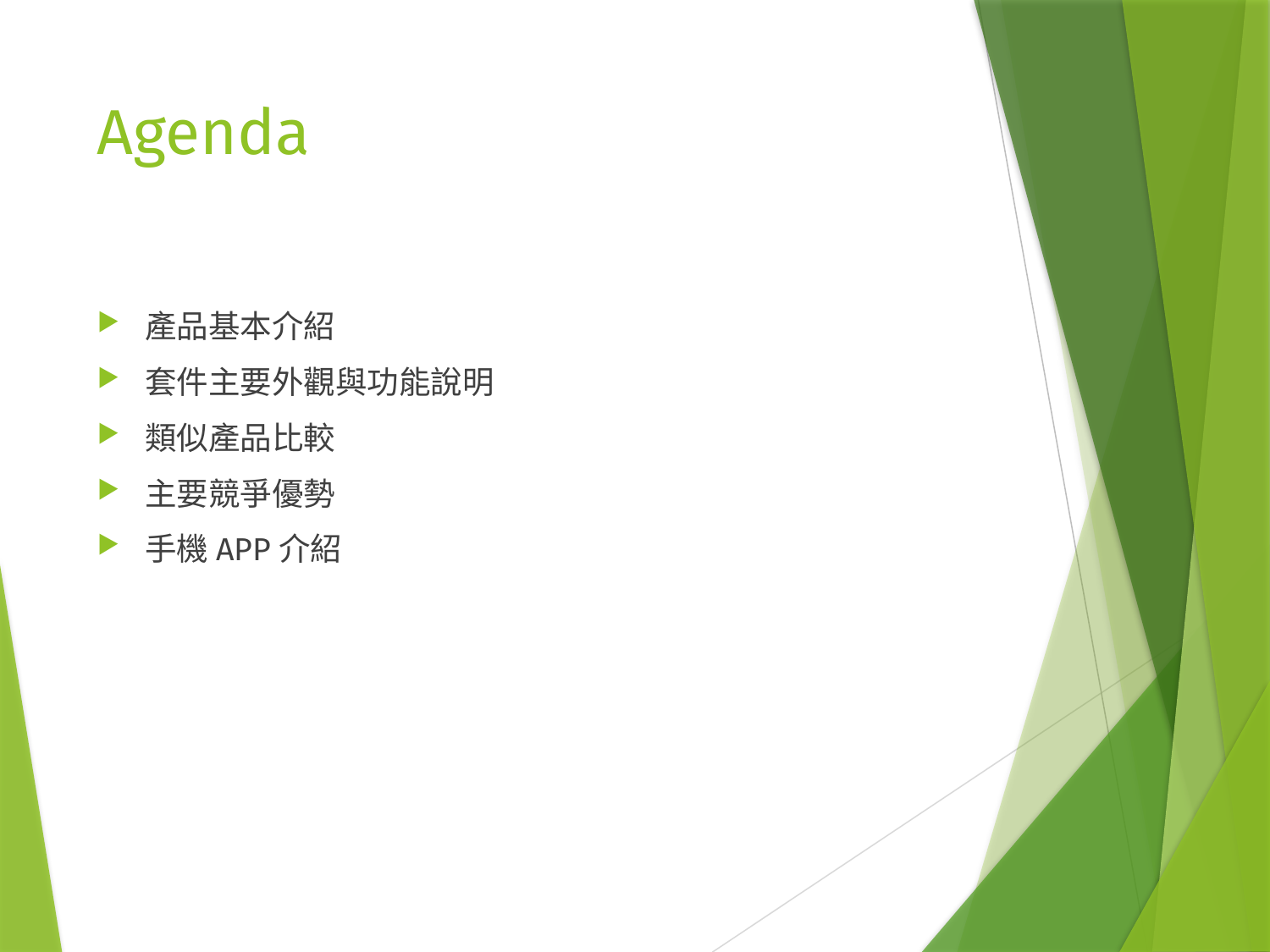

# Agenda
產品基本介紹
套件主要外觀與功能說明
類似產品比較
主要競爭優勢
手機APP介紹